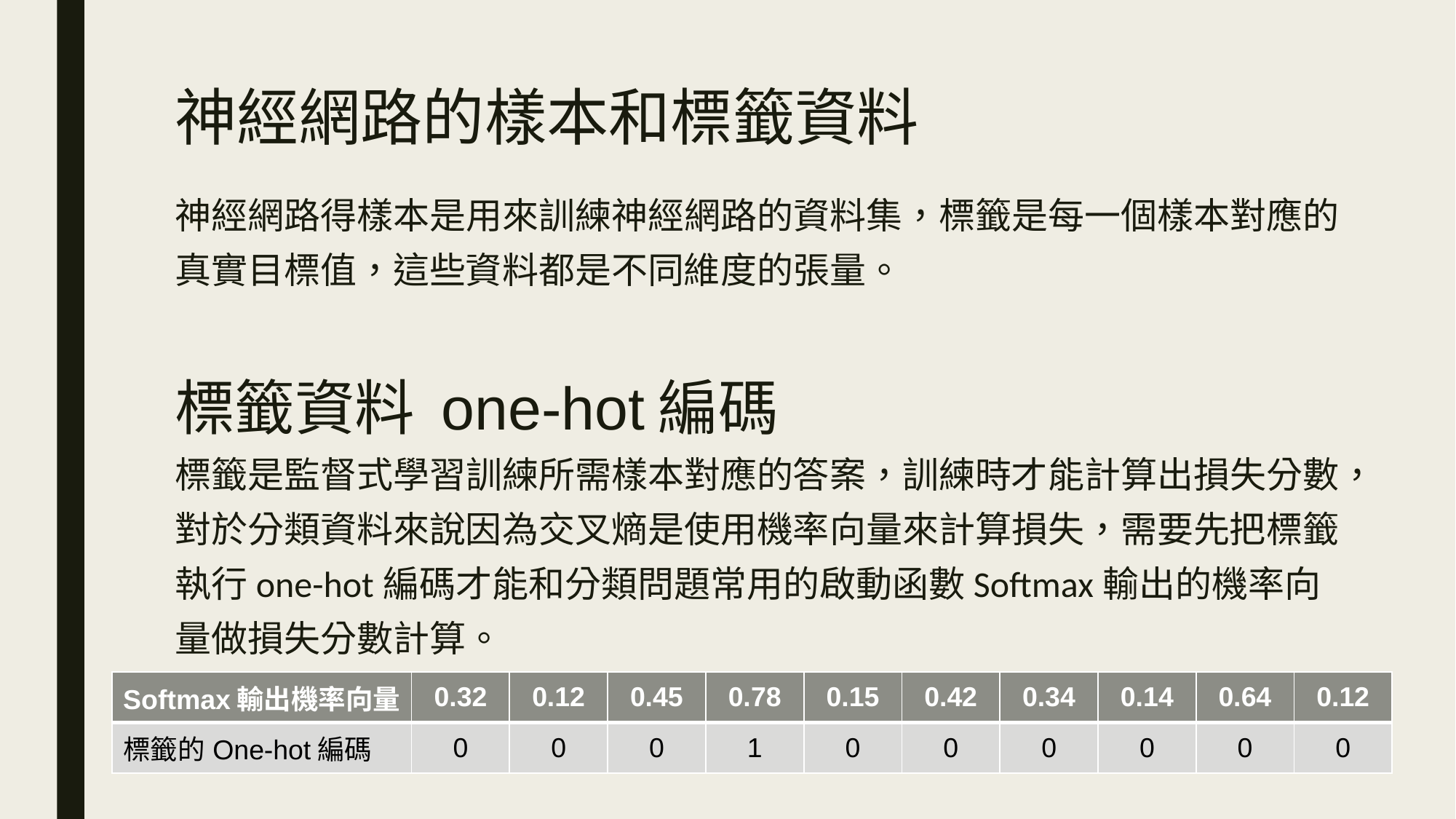

# 神經網路的樣本和標籤資料
神經網路得樣本是用來訓練神經網路的資料集，標籤是每一個樣本對應的真實目標值，這些資料都是不同維度的張量。
標籤資料 one-hot編碼
標籤是監督式學習訓練所需樣本對應的答案，訓練時才能計算出損失分數，對於分類資料來說因為交叉熵是使用機率向量來計算損失，需要先把標籤執行one-hot編碼才能和分類問題常用的啟動函數Softmax輸出的機率向量做損失分數計算。
| Softmax輸出機率向量 | 0.32 | 0.12 | 0.45 | 0.78 | 0.15 | 0.42 | 0.34 | 0.14 | 0.64 | 0.12 |
| --- | --- | --- | --- | --- | --- | --- | --- | --- | --- | --- |
| 標籤的One-hot編碼 | 0 | 0 | 0 | 1 | 0 | 0 | 0 | 0 | 0 | 0 |